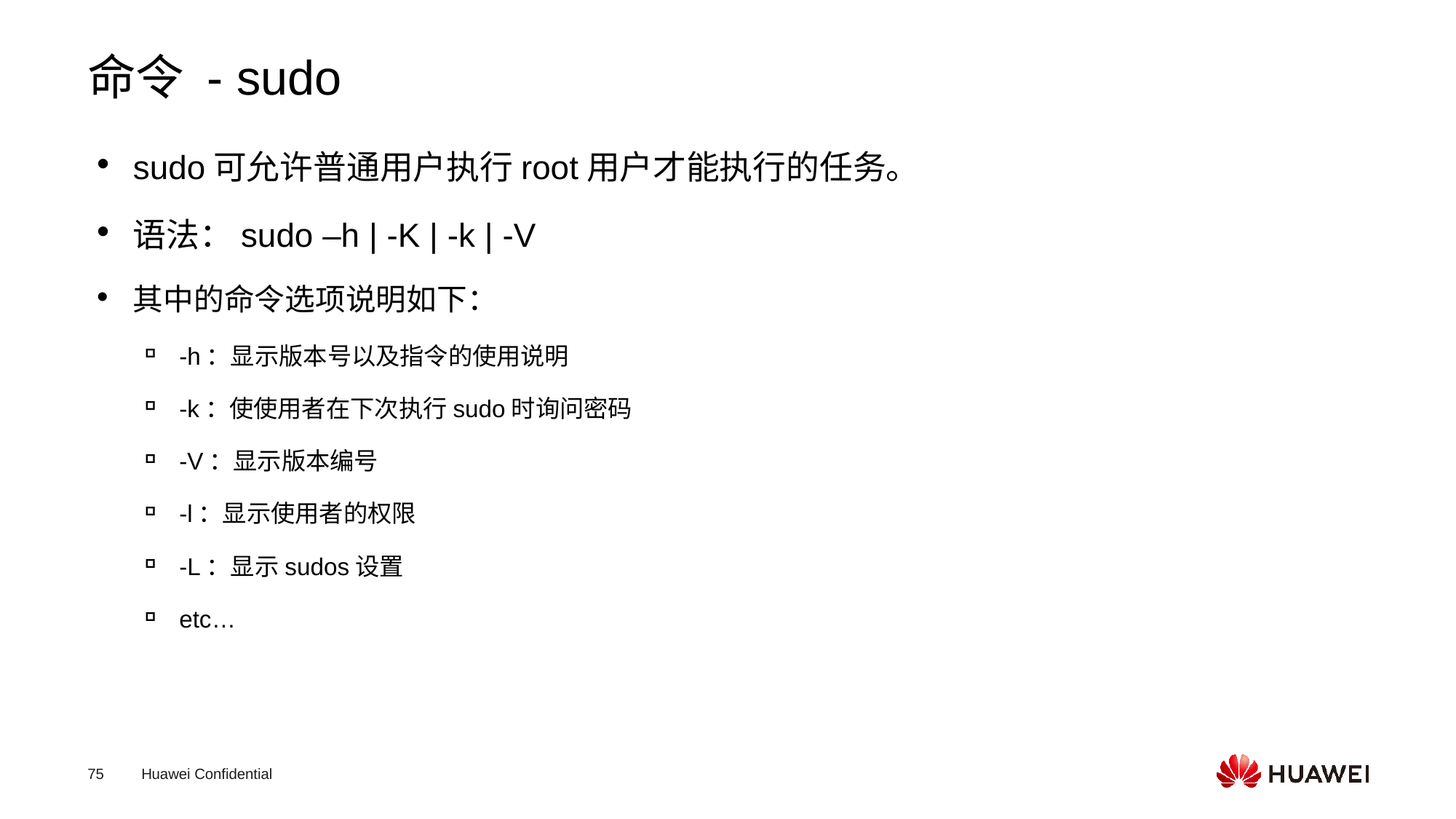

# 命令 - sudo
sudo可允许普通用户执行root用户才能执行的任务。
语法：sudo –h | -K | -k | -V
其中的命令选项说明如下：
-h：显示版本号以及指令的使用说明
-k：使使用者在下次执行sudo时询问密码
-V：显示版本编号
-l：显示使用者的权限
-L：显示sudos设置
etc…